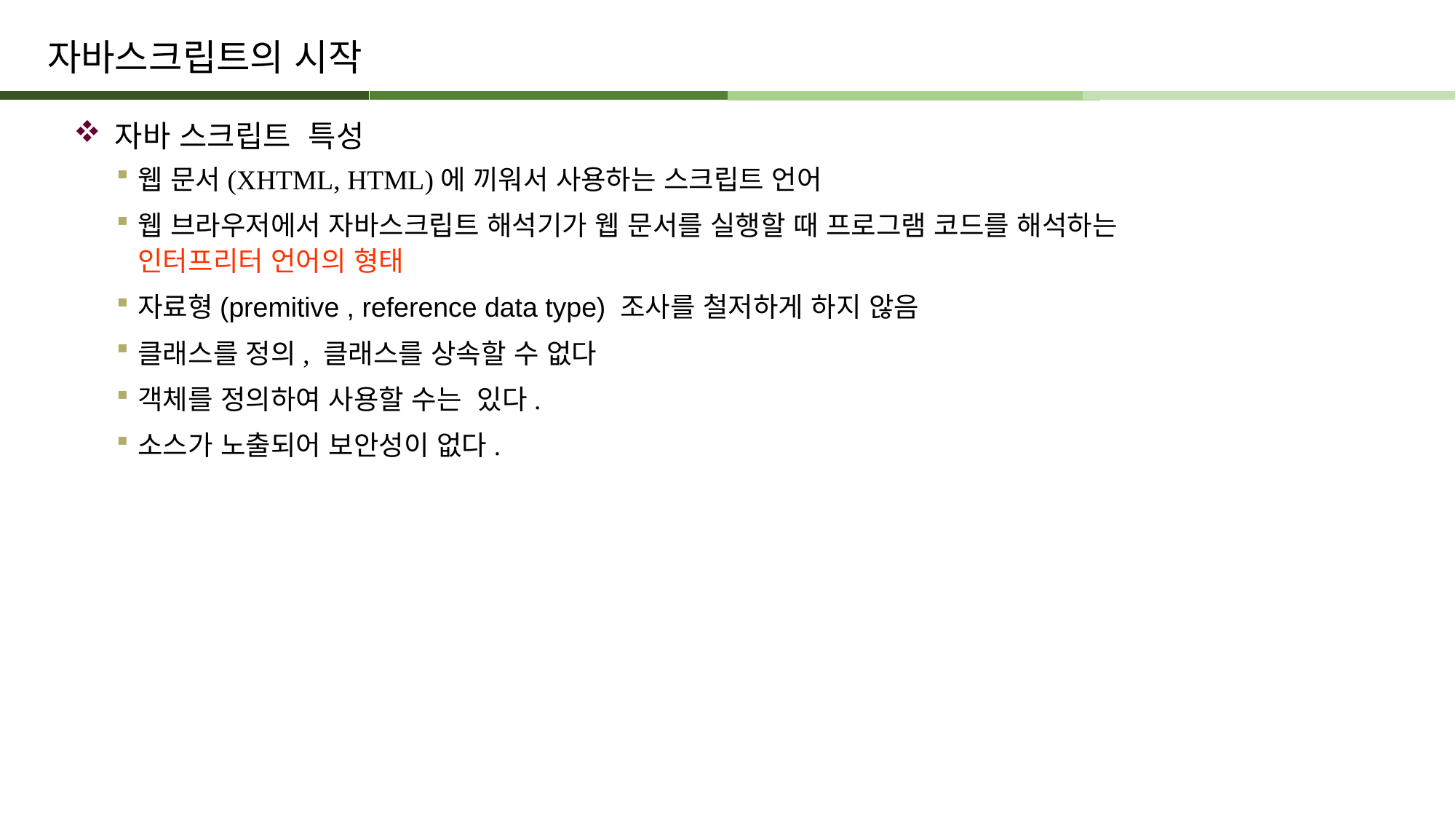

# 자바스크립트의 시작
자바 스크립트  특성
웹 문서(XHTML, HTML)에 끼워서 사용하는 스크립트 언어
웹 브라우저에서 자바스크립트 해석기가 웹 문서를 실행할 때 프로그램 코드를 해석하는 인터프리터 언어의 형태
자료형(premitive , reference data type) 조사를 철저하게 하지 않음
클래스를 정의, 클래스를 상속할 수 없다
객체를 정의하여 사용할 수는  있다.
소스가 노출되어 보안성이 없다.